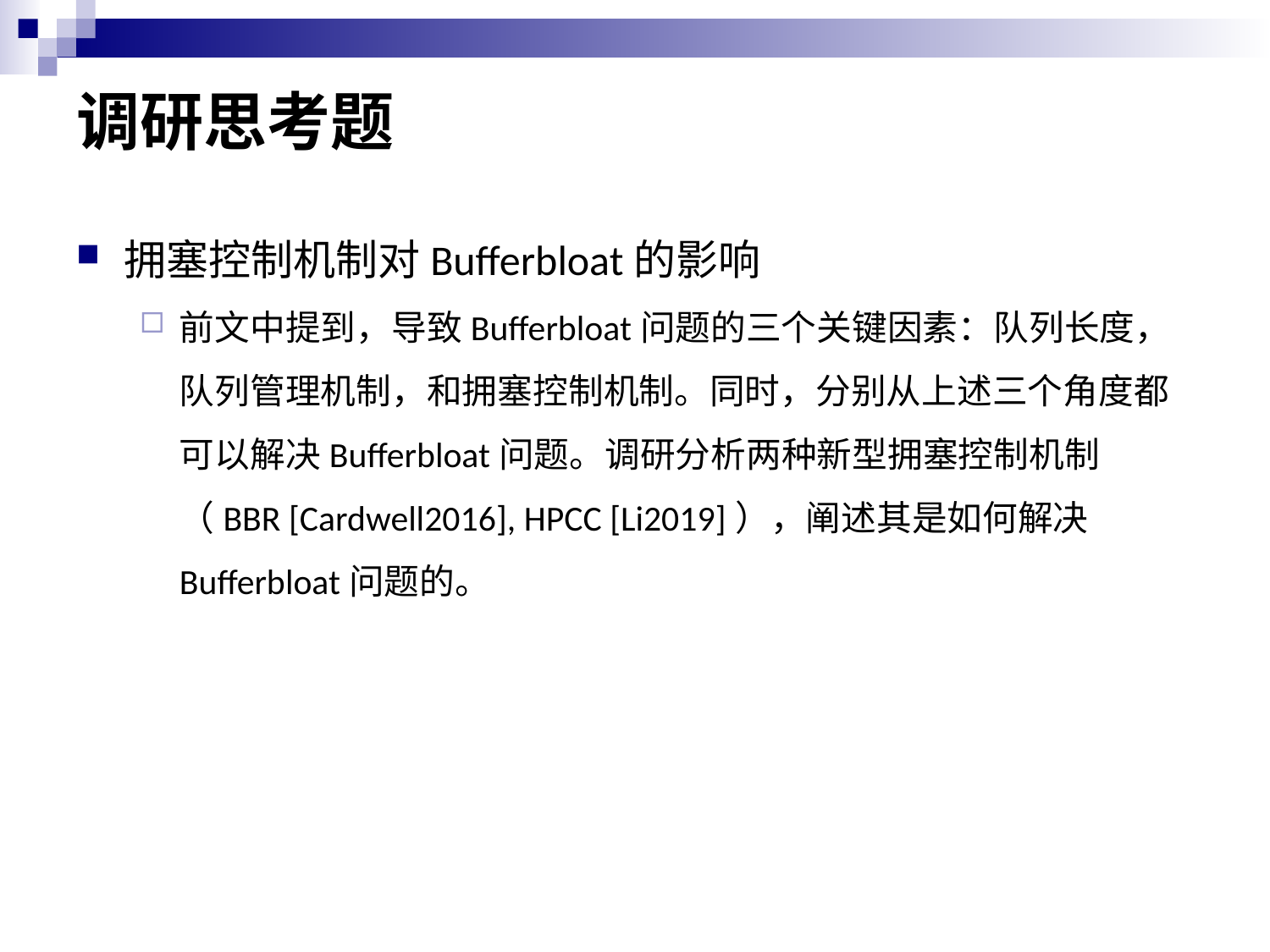

# 调研思考题
拥塞控制机制对Bufferbloat的影响
前文中提到，导致Bufferbloat问题的三个关键因素：队列长度，队列管理机制，和拥塞控制机制。同时，分别从上述三个角度都可以解决Bufferbloat问题。调研分析两种新型拥塞控制机制（BBR [Cardwell2016], HPCC [Li2019]），阐述其是如何解决Bufferbloat问题的。

33